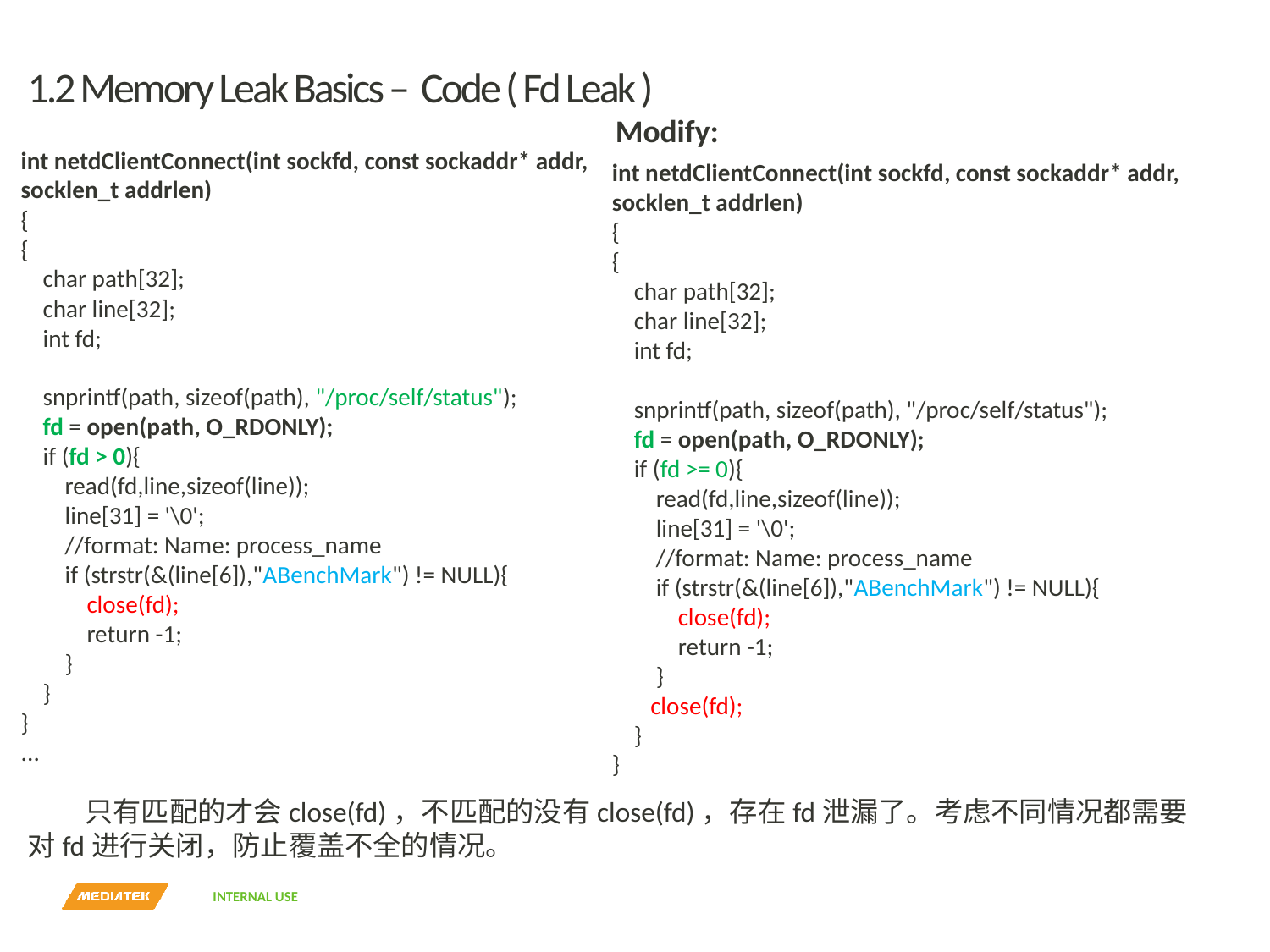

# 1.2 Memory Leak Basics –  Code ( Fd Leak )
Modify:
int netdClientConnect(int sockfd, const sockaddr* addr, socklen_t addrlen)
{
{
    char path[32];
    char line[32];
    int fd;

    snprintf(path, sizeof(path), "/proc/self/status");
    fd = open(path, O_RDONLY);
    if (fd > 0){
        read(fd,line,sizeof(line));
        line[31] = '\0';
        //format: Name: process_name
        if (strstr(&(line[6]),"ABenchMark") != NULL){
            close(fd);
            return -1;
        }
    }
}
...
int netdClientConnect(int sockfd, const sockaddr* addr, socklen_t addrlen)
{
{
    char path[32];
    char line[32];
    int fd;

    snprintf(path, sizeof(path), "/proc/self/status");
    fd = open(path, O_RDONLY);
    if (fd >= 0){
        read(fd,line,sizeof(line));
        line[31] = '\0';
        //format: Name: process_name
        if (strstr(&(line[6]),"ABenchMark") != NULL){
            close(fd);
            return -1;
        }
       close(fd);
    }
}
        只有匹配的才会close(fd)，不匹配的没有close(fd)，存在fd泄漏了。考虑不同情况都需要对fd进行关闭，防止覆盖不全的情况。